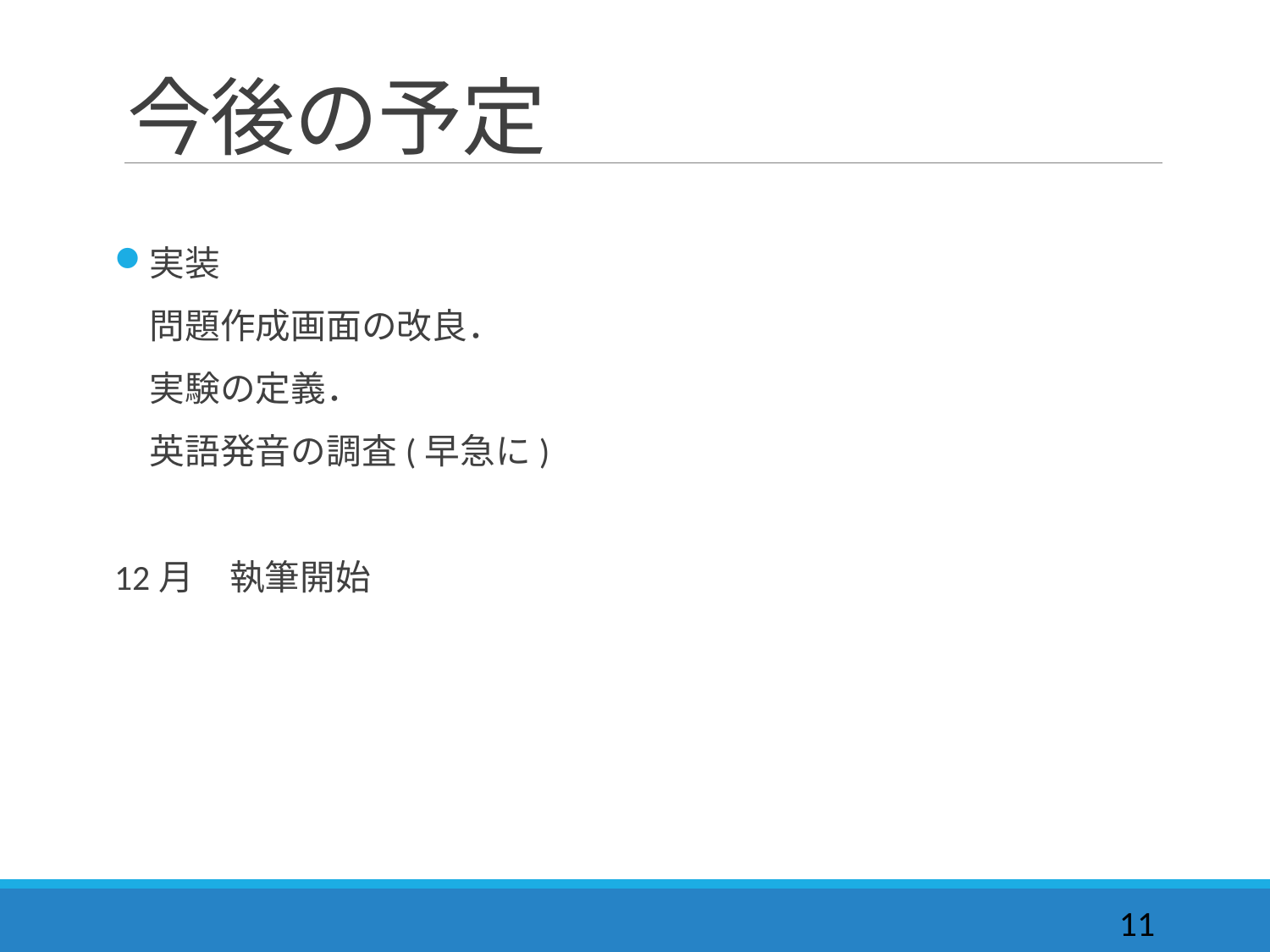

# 今後の予定

実装
　問題作成画面の改良．
　実験の定義．
　英語発音の調査(早急に)

12月　執筆開始

11